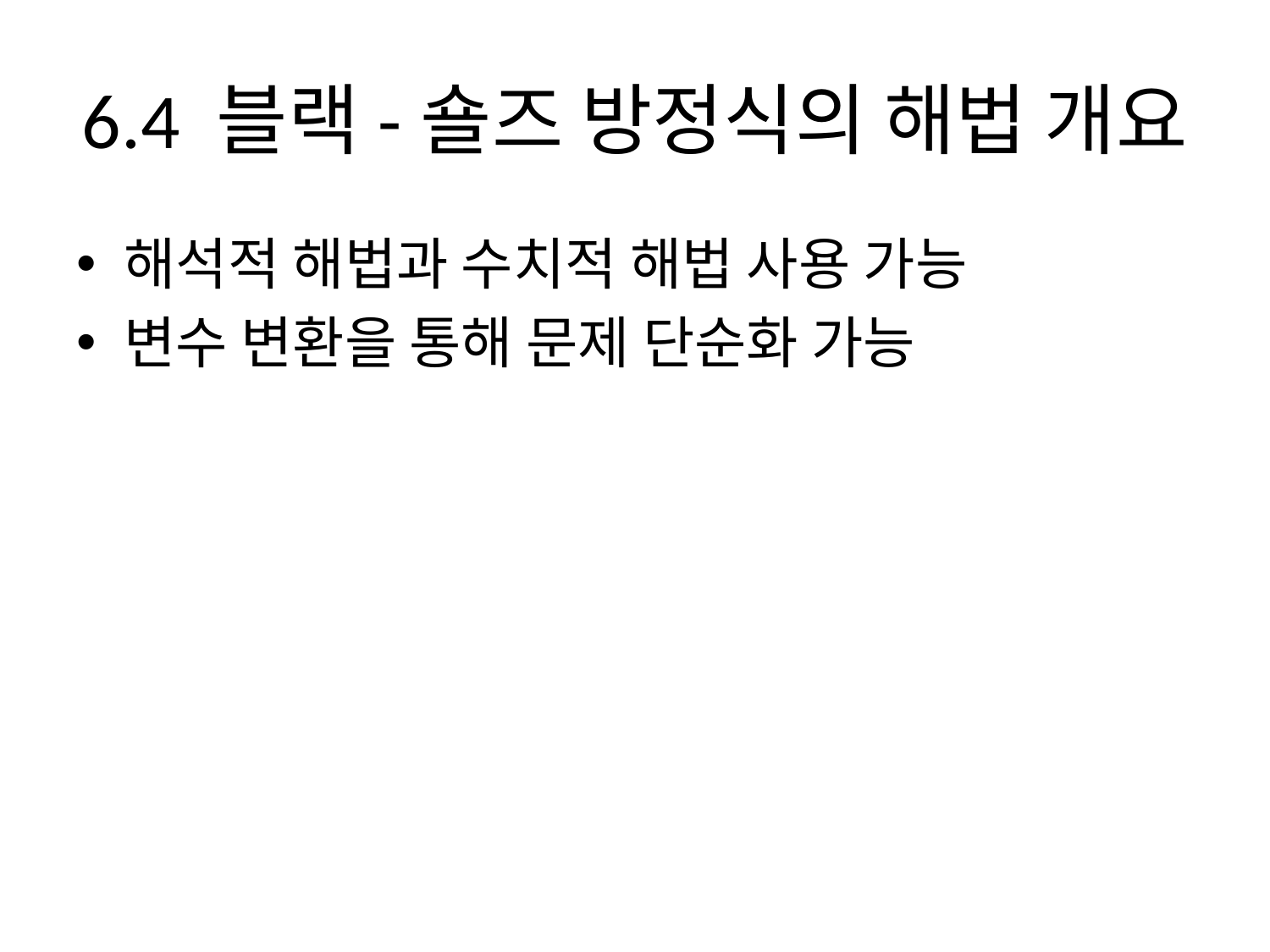

# 6.4 블랙-숄즈 방정식의 해법 개요
해석적 해법과 수치적 해법 사용 가능
변수 변환을 통해 문제 단순화 가능